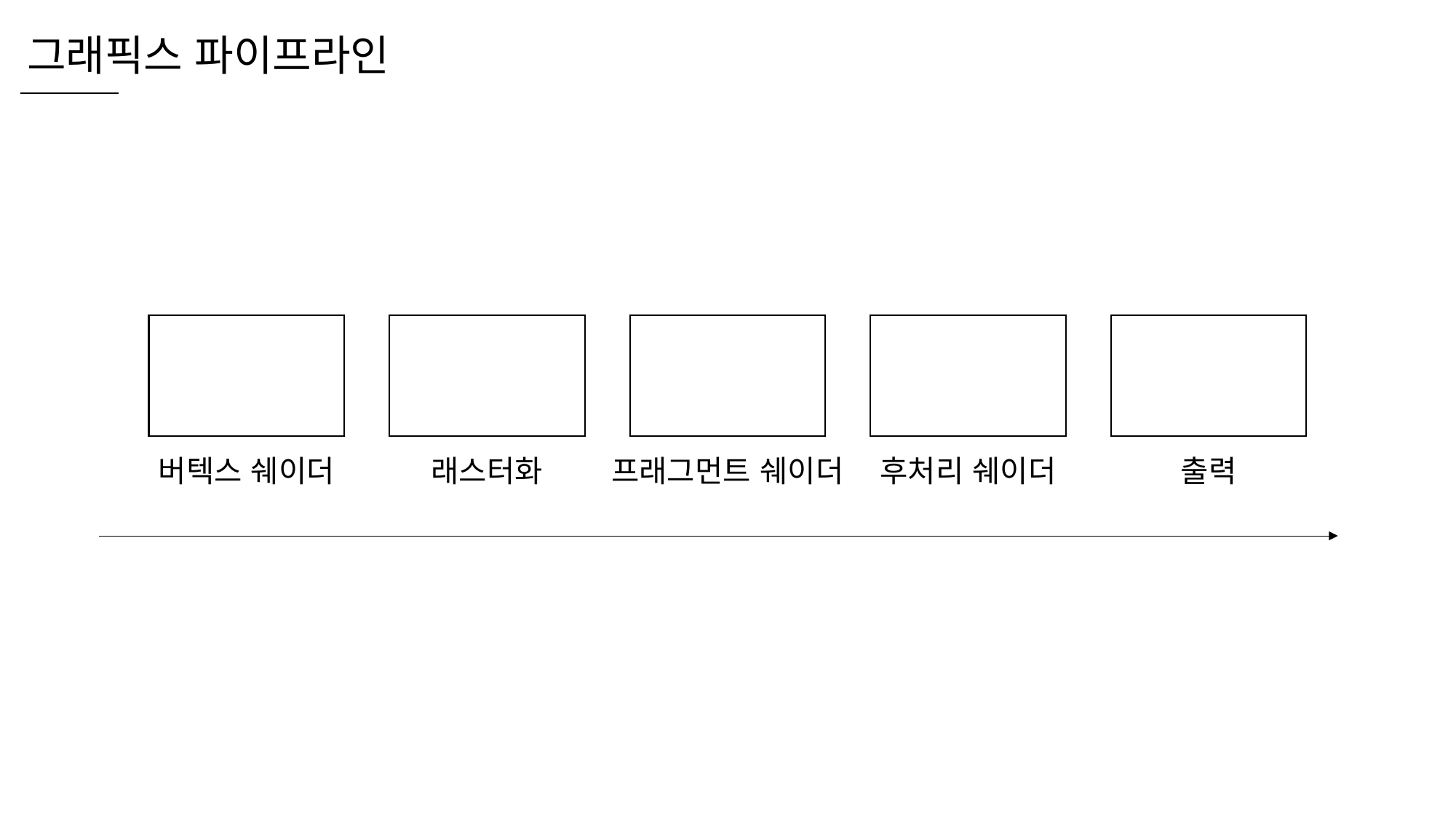

그래픽스 파이프라인

버텍스 쉐이더
프래그먼트 쉐이더
후처리 쉐이더
출력
래스터화